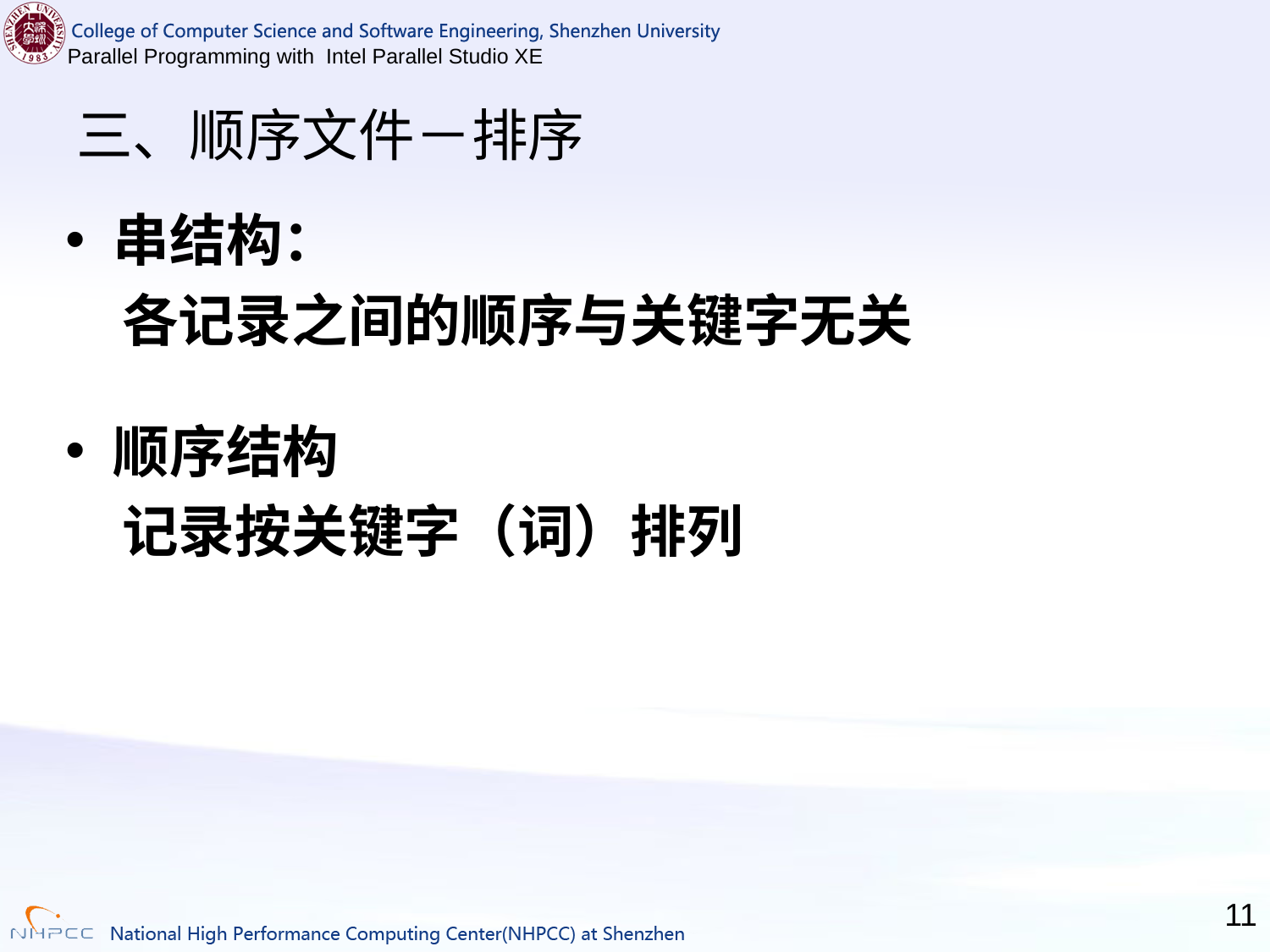

# 三、顺序文件－排序
串结构：
　各记录之间的顺序与关键字无关
顺序结构
　记录按关键字（词）排列
11